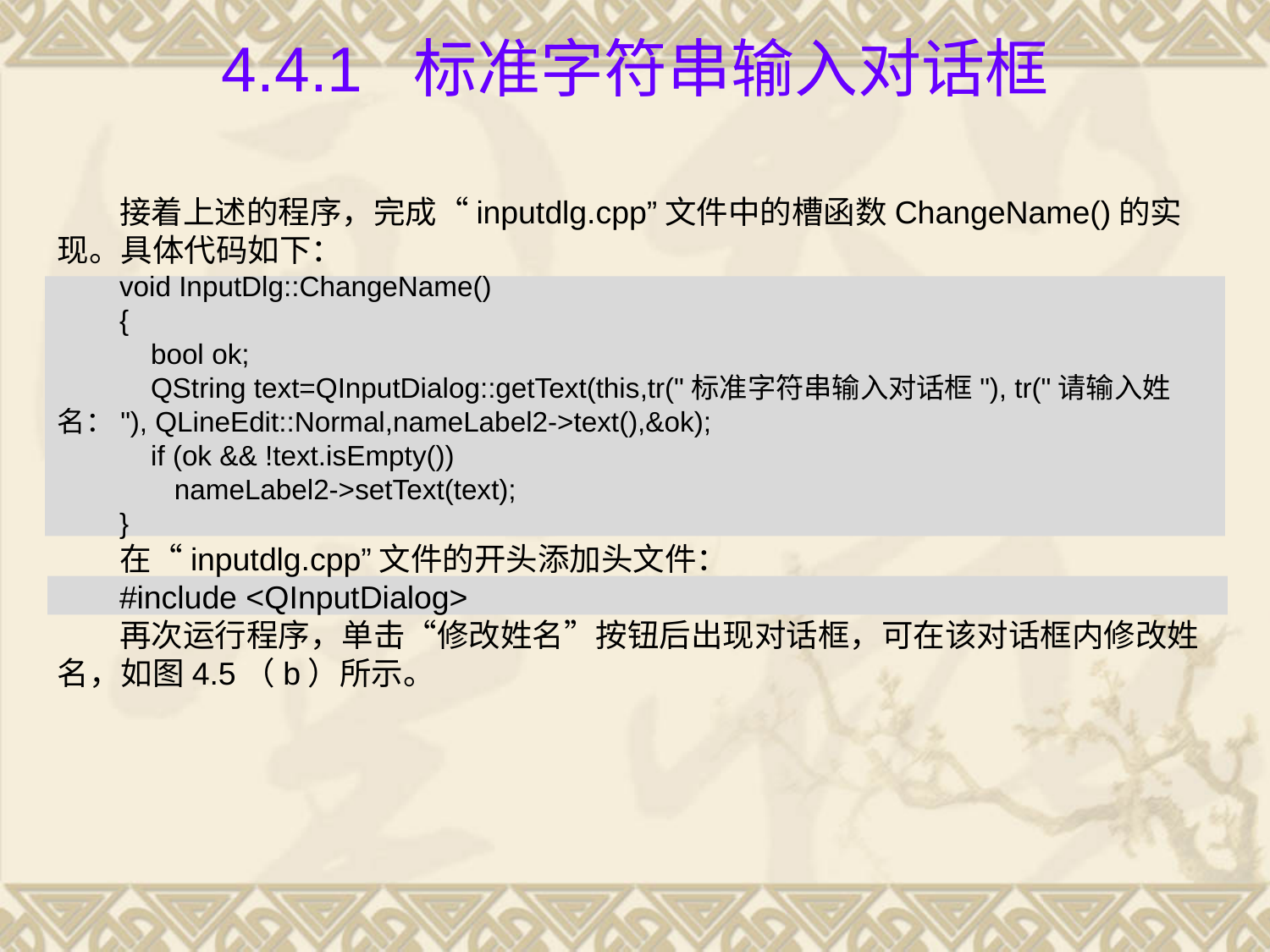

# 4.4.1  标准字符串输入对话框
接着上述的程序，完成“inputdlg.cpp”文件中的槽函数ChangeName()的实现。具体代码如下：
void InputDlg::ChangeName()
{
    bool ok;
    QString text=QInputDialog::getText(this,tr("标准字符串输入对话框"), tr("请输入姓名："), QLineEdit::Normal,nameLabel2->text(),&ok);
    if (ok && !text.isEmpty())
       nameLabel2->setText(text);
}
在“inputdlg.cpp”文件的开头添加头文件：
#include <QInputDialog>
再次运行程序，单击“修改姓名”按钮后出现对话框，可在该对话框内修改姓名，如图4.5（b）所示。